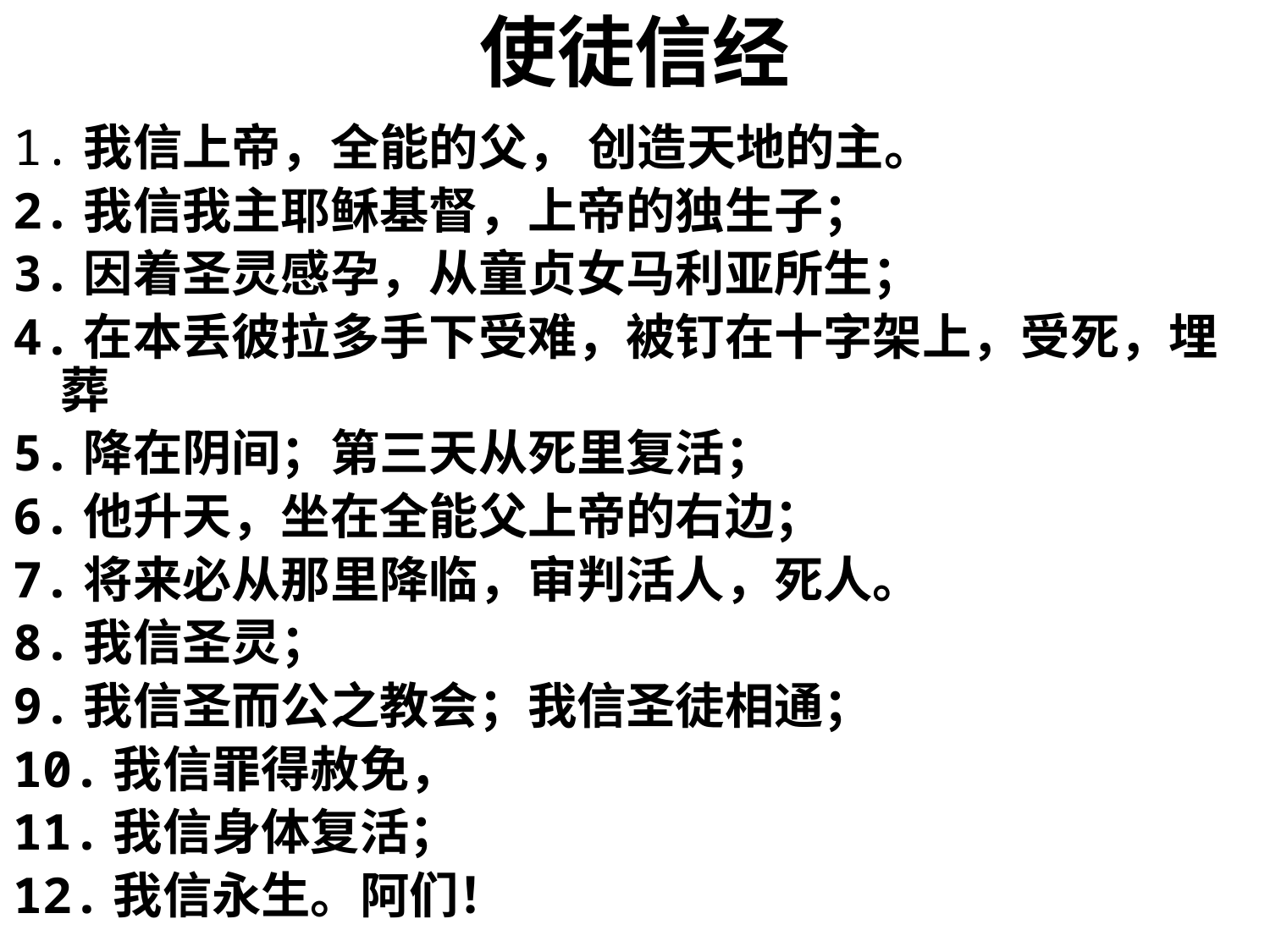

使徒信经
1.我信上帝，全能的父， 创造天地的主。
2.我信我主耶稣基督，上帝的独生子；
3.因着圣灵感孕，从童贞女马利亚所生；
4.在本丢彼拉多手下受难，被钉在十字架上，受死，埋葬
5.降在阴间；第三天从死里复活；
6.他升天，坐在全能父上帝的右边；
7.将来必从那里降临，审判活人，死人。
8.我信圣灵；
9.我信圣而公之教会；我信圣徒相通；
10.我信罪得赦免，
11.我信身体复活；
12.我信永生。阿们！